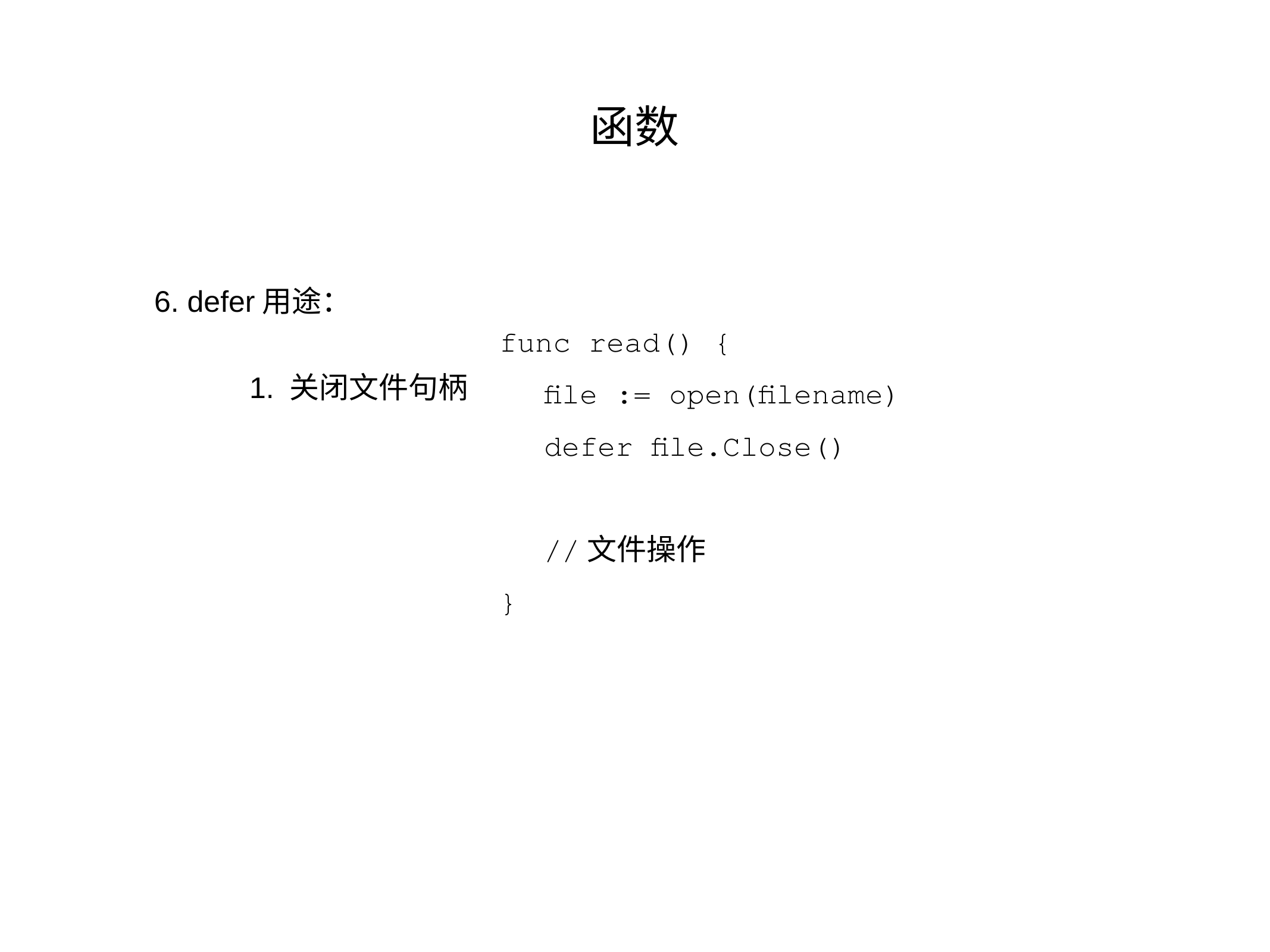

函数
6. defer用途：
func read() {
file := open(filename)
defer file.Close()

//文件操作
}
1. 关闭文件句柄